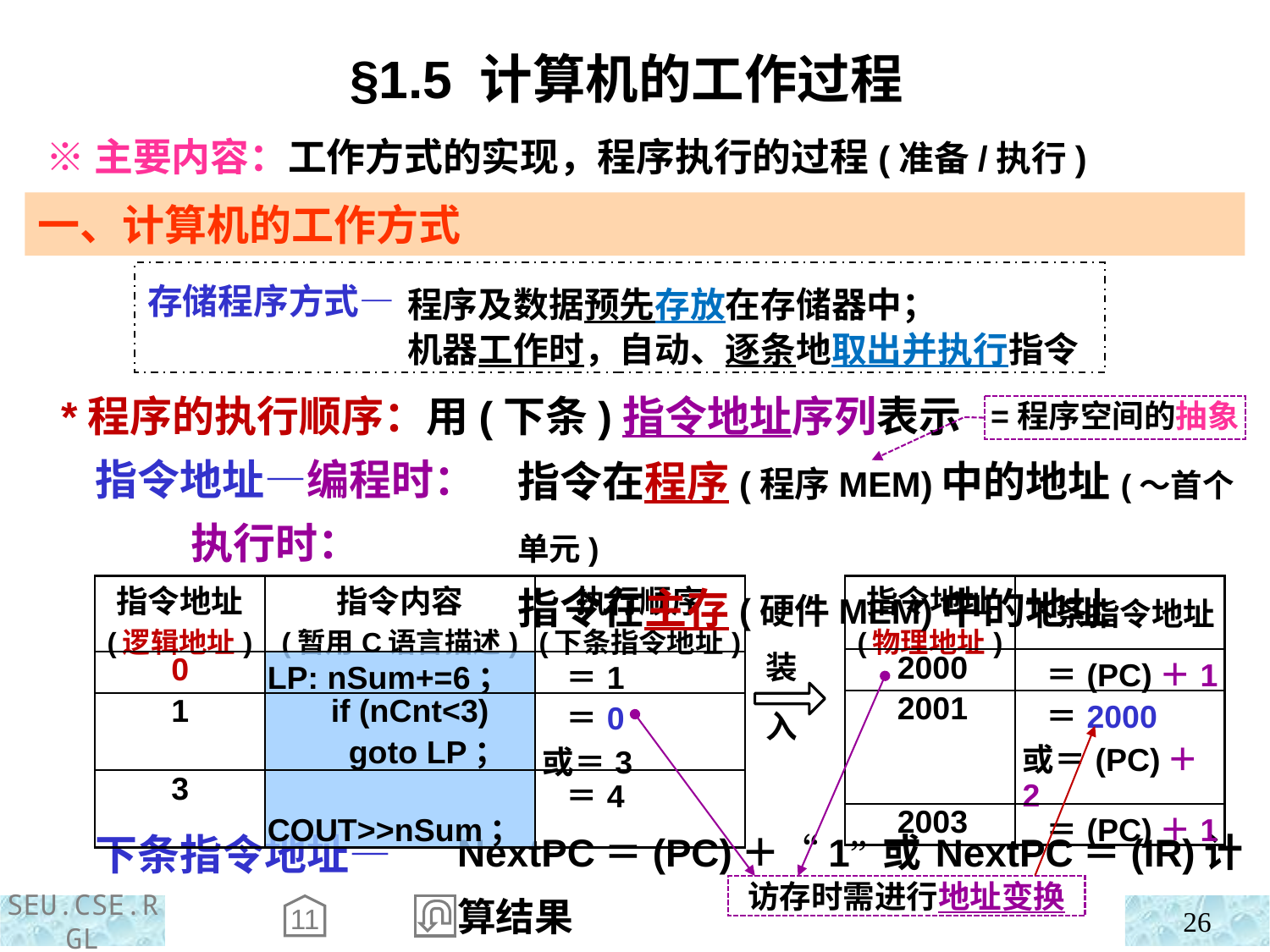

§1.5 计算机的工作过程
 ※主要内容：工作方式的实现，程序执行的过程(准备/执行)
一、计算机的工作方式
存储程序方式—

程序及数据预先存放在存储器中；
机器工作时，自动、逐条地取出并执行指令
  *程序的执行顺序：用(下条)指令地址序列表示
     指令地址—编程时：
               执行时：

     下条指令地址—
=程序空间的抽象
指令在程序(程序MEM)中的地址(～首个单元)
指令在主存(硬件MEM)中的地址
| 指令地址 (逻辑地址) | 指令内容 (暂用C语言描述) | 执行顺序 (下条指令地址) |
| --- | --- | --- |
| 0 | LP: nSum+=6； | ＝1 |
| 1 | if (nCnt<3) goto LP； | ＝0 或＝3 |
| 3 | COUT>>nSum； | ＝4 |
| 指令地址 (物理地址) | 下条指令地址 |
| --- | --- |
| 2000 | ＝(PC)＋1 |
| 2001 | ＝2000 或＝(PC)＋2 |
| 2003 | ＝(PC)＋1 |
装
入

访存时需进行地址变换
NextPC＝(PC)＋“1” 或 NextPC＝(IR)计算结果
11

26